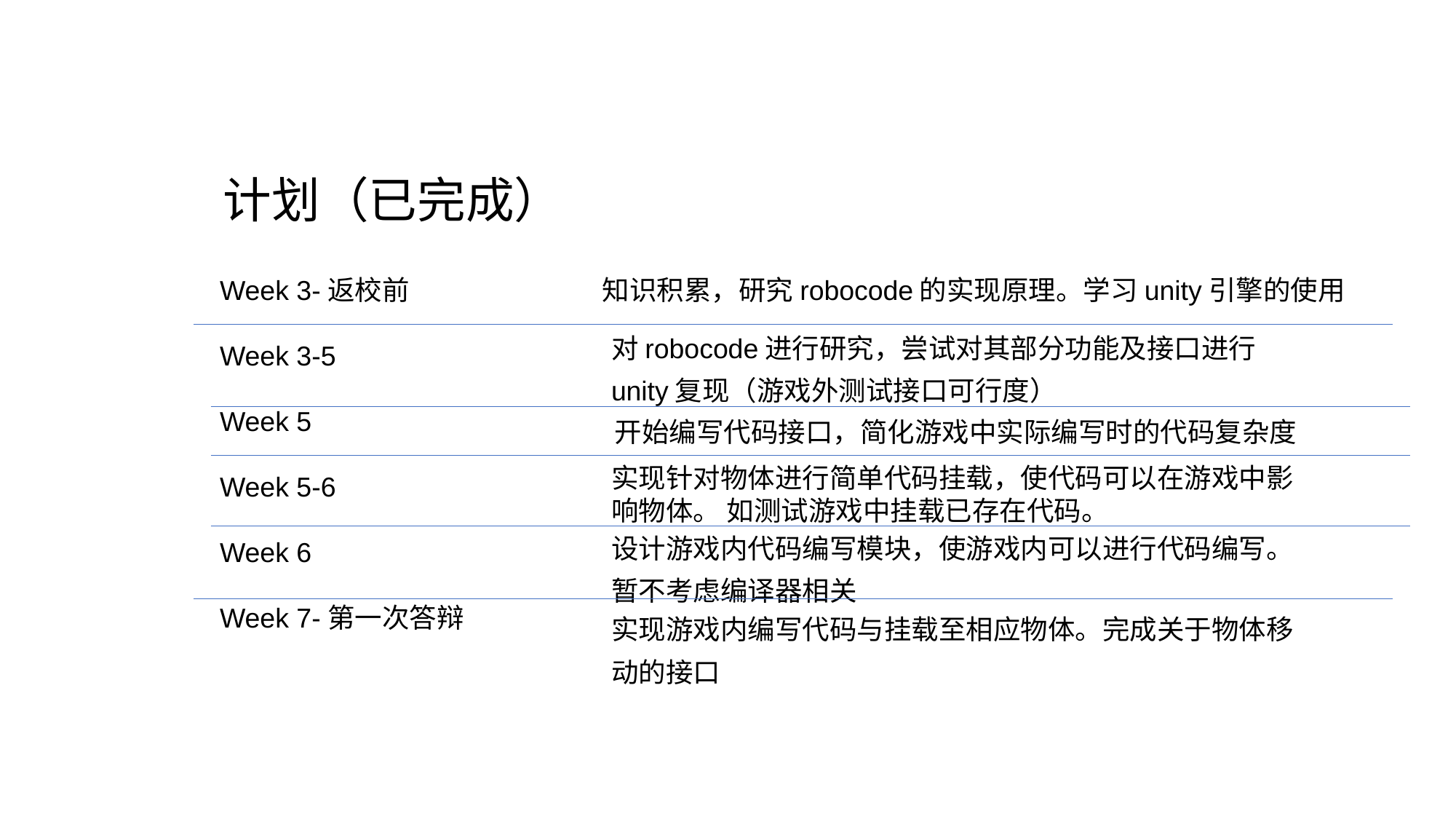

计划（已完成）
Week 3-返校前

Week 3-5

Week 5

Week 5-6

Week 6

Week 7-第一次答辩
知识积累，研究robocode的实现原理。学习unity引擎的使用
对robocode进行研究，尝试对其部分功能及接口进行unity复现（游戏外测试接口可行度）
开始编写代码接口，简化游戏中实际编写时的代码复杂度
实现针对物体进行简单代码挂载，使代码可以在游戏中影响物体。 如测试游戏中挂载已存在代码。
设计游戏内代码编写模块，使游戏内可以进行代码编写。暂不考虑编译器相关
实现游戏内编写代码与挂载至相应物体。完成关于物体移动的接口